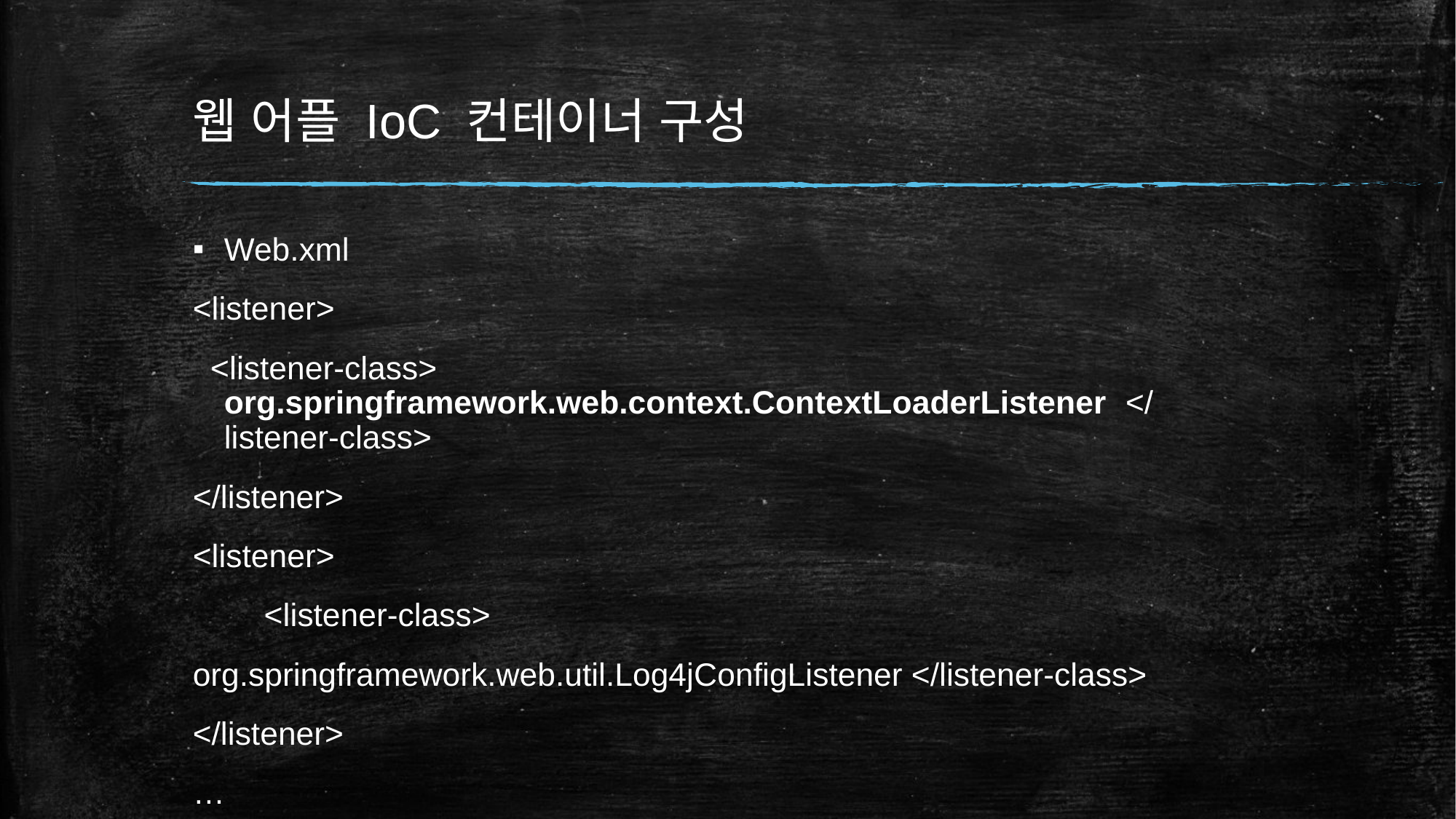

# 웹 어플 IoC 컨테이너 구성
Web.xml
<listener>
  <listener-class>     org.springframework.web.context.ContextLoaderListener  </listener-class>
</listener>
<listener>
        <listener-class>
org.springframework.web.util.Log4jConfigListener </listener-class>
</listener>
…